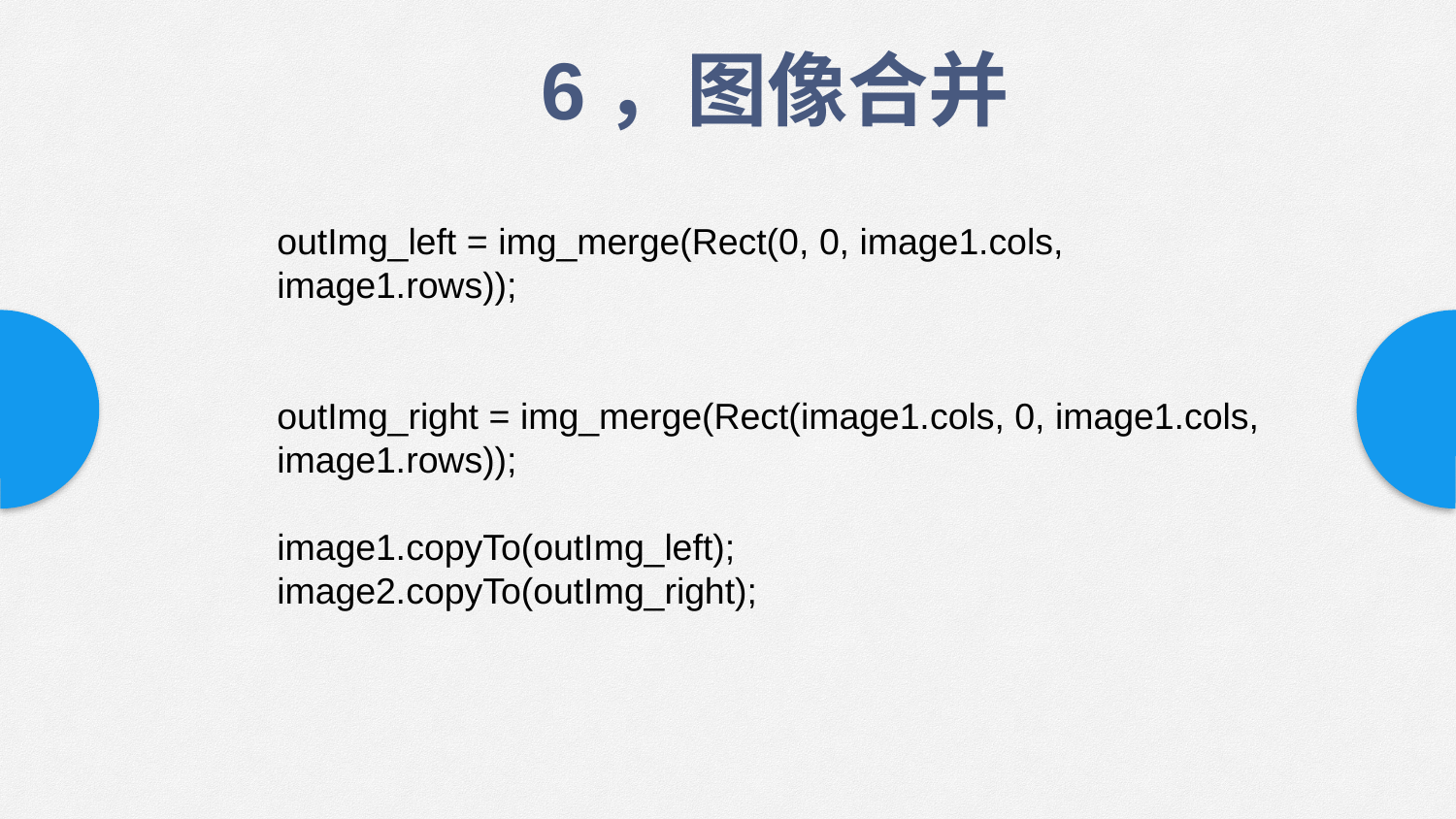

6，图像合并
outImg_left = img_merge(Rect(0, 0, image1.cols, image1.rows));

outImg_right = img_merge(Rect(image1.cols, 0, image1.cols, image1.rows));

image1.copyTo(outImg_left);
image2.copyTo(outImg_right);